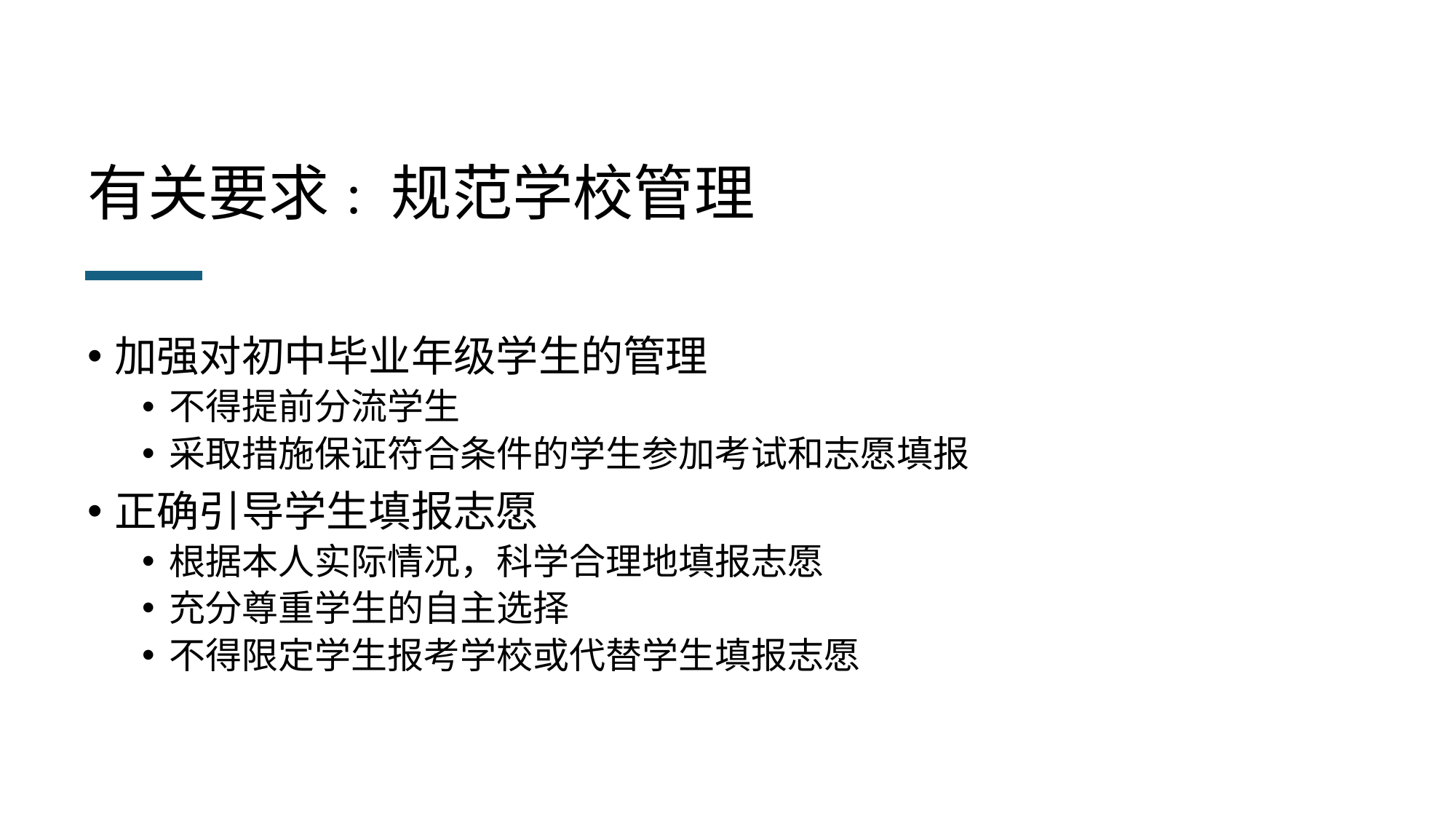

# 有关要求: 规范学校管理
加强对初中毕业年级学生的管理
不得提前分流学生
采取措施保证符合条件的学生参加考试和志愿填报
正确引导学生填报志愿
根据本人实际情况，科学合理地填报志愿
充分尊重学生的自主选择
不得限定学生报考学校或代替学生填报志愿